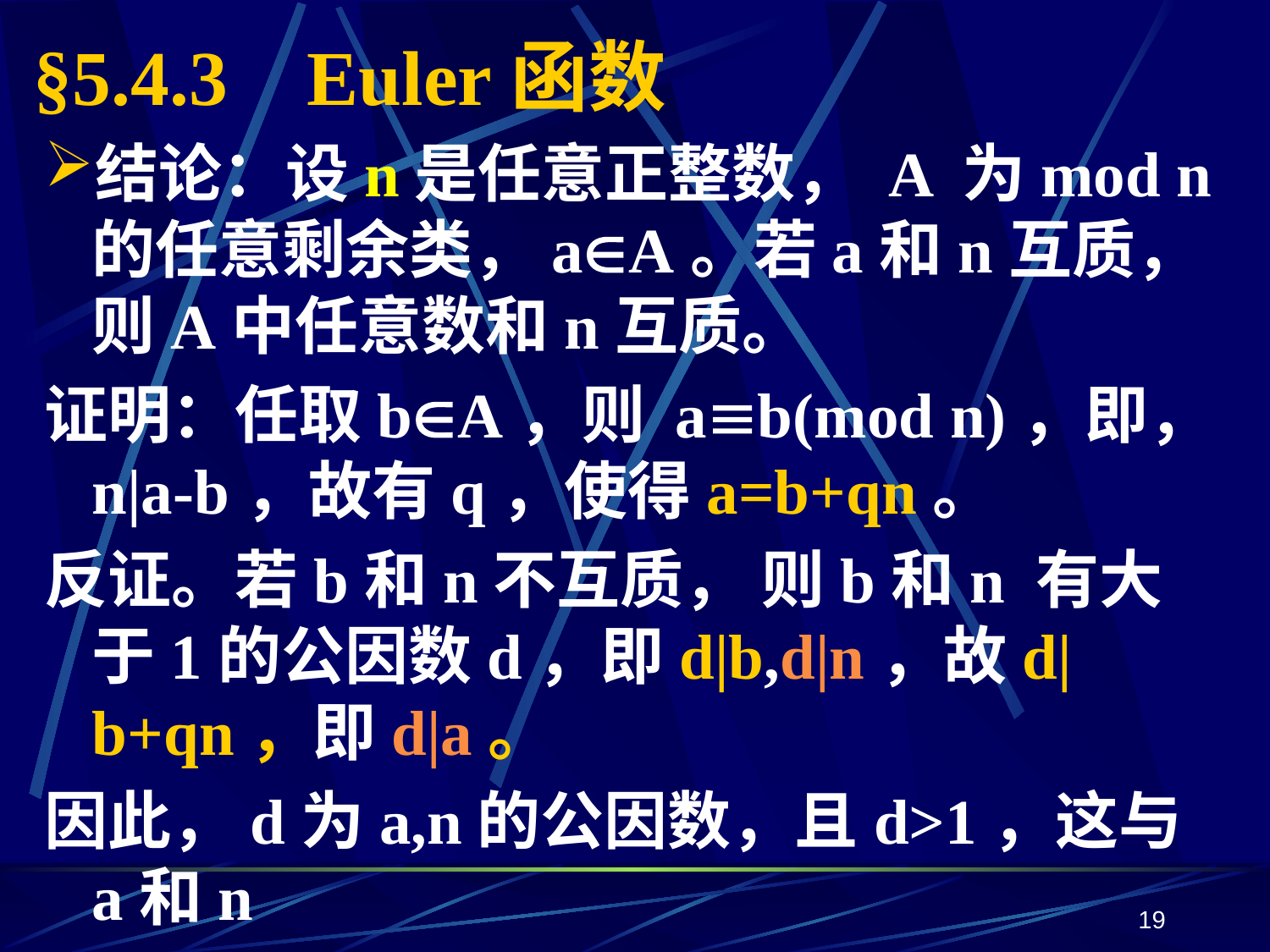

§5.4.3	 Euler函数
结论：设n是任意正整数， A 为mod n的任意剩余类，a∈A。若a和n互质，则A中任意数和n互质。
证明：任取b∈A，则 a≡b(mod n)，即，n|a-b，故有q，使得a=b+qn。
反证。若b和n不互质， 则b和n 有大于1的公因数d，即d|b,d|n，故d|b+qn，即d|a。
因此，d为a,n的公因数，且d>1，这与a和n
互质矛盾。
19